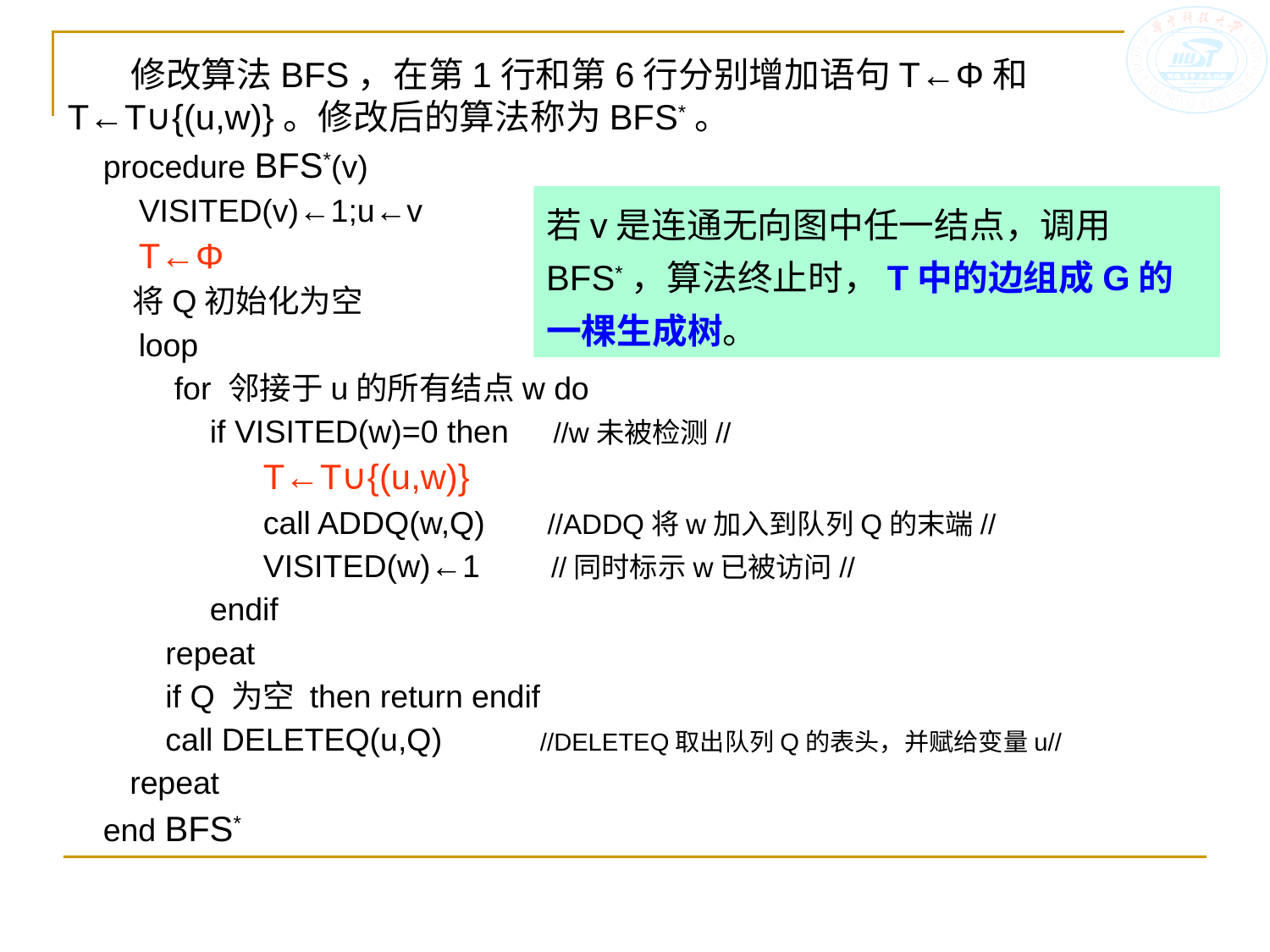

修改算法BFS，在第1行和第6行分别增加语句T←Φ和T←T∪{(u,w)}。修改后的算法称为BFS*。
    procedure BFS*(v)
        VISITED(v)←1;u←v
        T←Φ
        将Q初始化为空
        loop
            for 邻接于u的所有结点w do
                if VISITED(w)=0 then     //w未被检测//
                      T←T∪{(u,w)}
                      call ADDQ(w,Q)       //ADDQ将w加入到队列Q的末端//
                      VISITED(w)←1        //同时标示w已被访问//
                endif
           repeat
           if Q 为空 then return endif
           call DELETEQ(u,Q)           //DELETEQ取出队列Q的表头，并赋给变量u//
       repeat
    end BFS*
若v是连通无向图中任一结点，调用BFS*，算法终止时，T中的边组成G的一棵生成树。